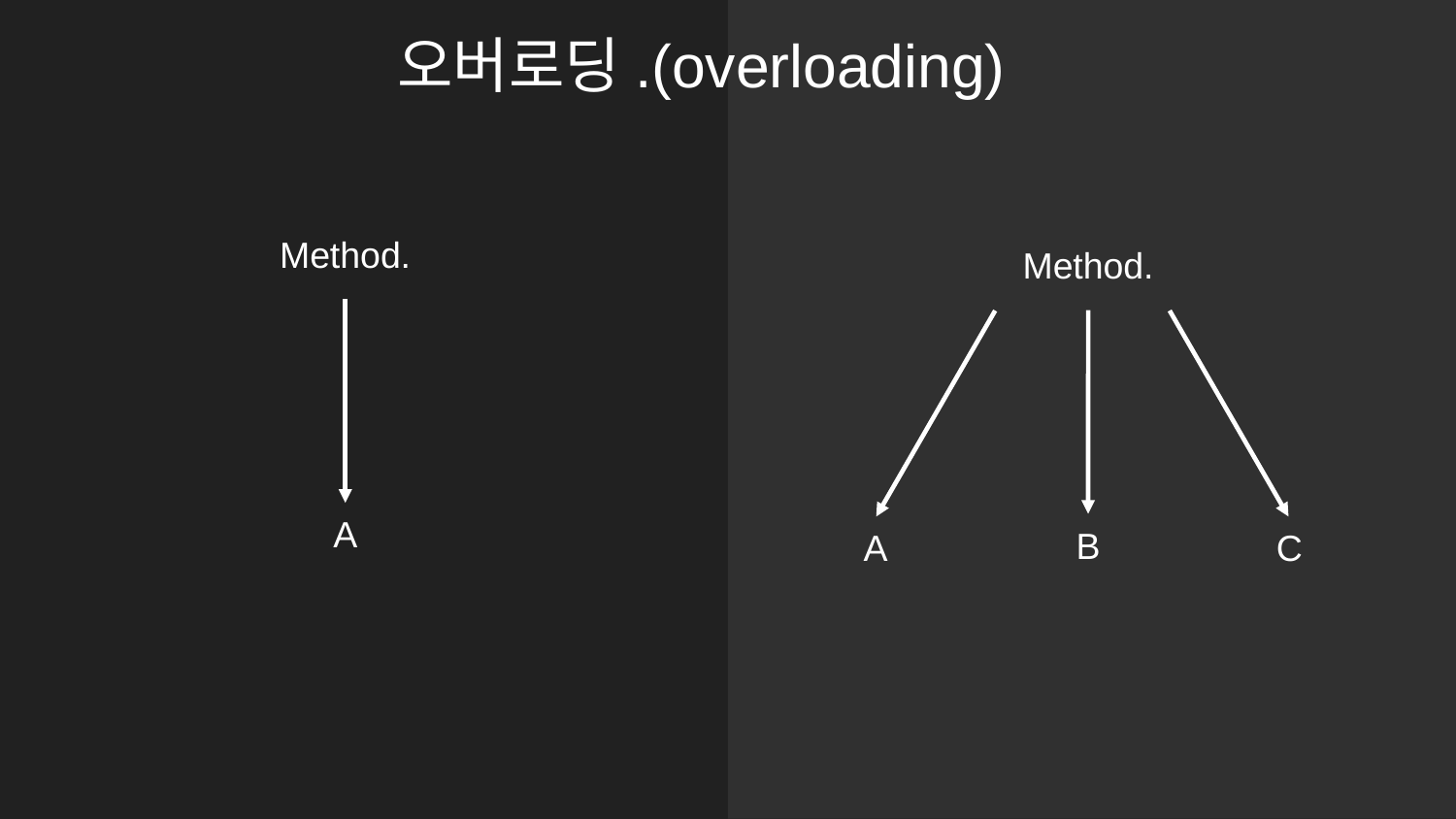

# 오버로딩.(overloading)
Method.
A
Method.
B
A
C